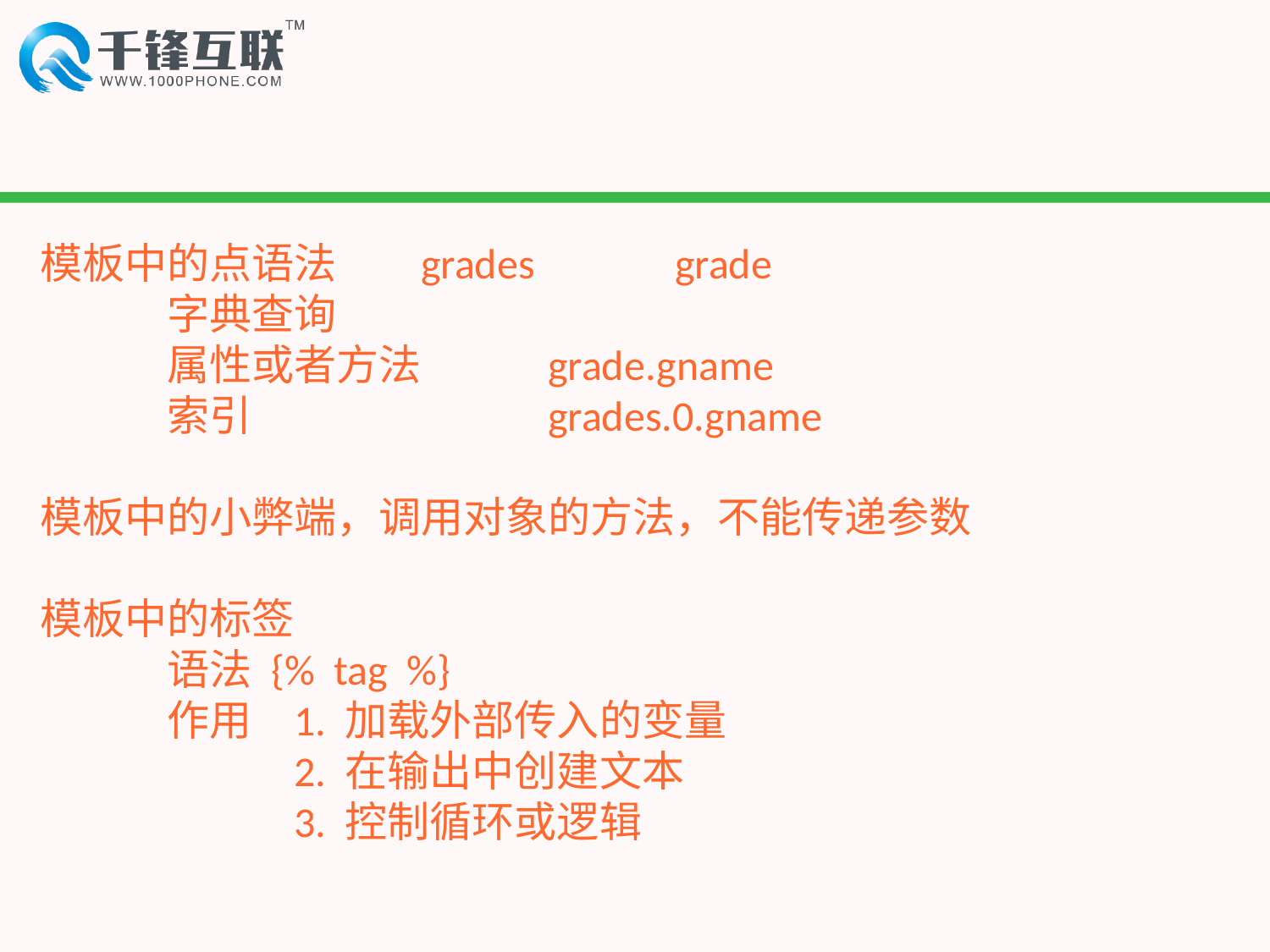

#
模板中的点语法	grades		grade
	字典查询
	属性或者方法	grade.gname
	索引			grades.0.gname

模板中的小弊端，调用对象的方法，不能传递参数

模板中的标签
	语法 {%  tag  %}
	作用	1. 加载外部传入的变量
		2. 在输出中创建文本
		3. 控制循环或逻辑